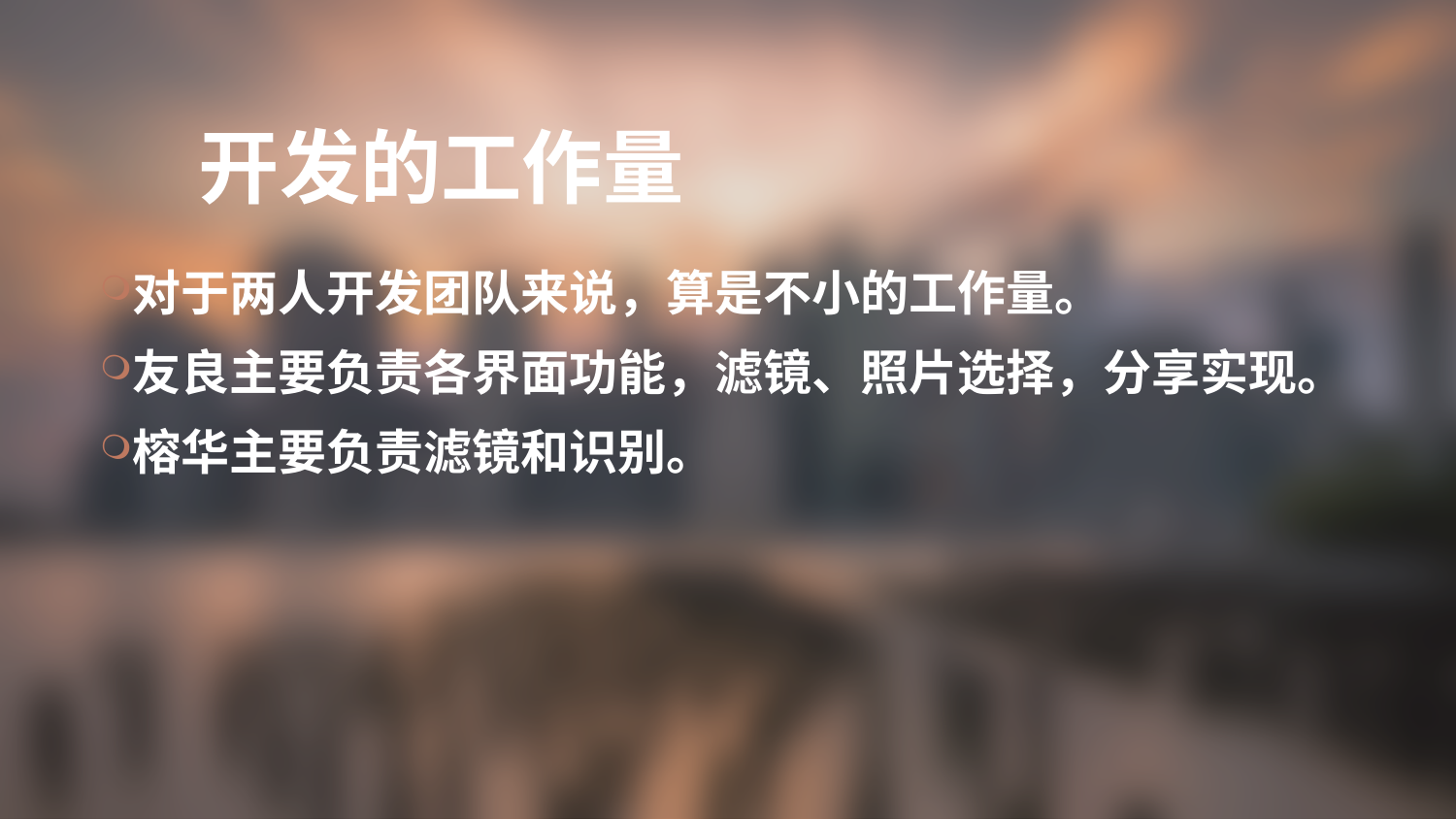

# 开发的工作量
对于两人开发团队来说，算是不小的工作量。
友良主要负责各界面功能，滤镜、照片选择，分享实现。
榕华主要负责滤镜和识别。